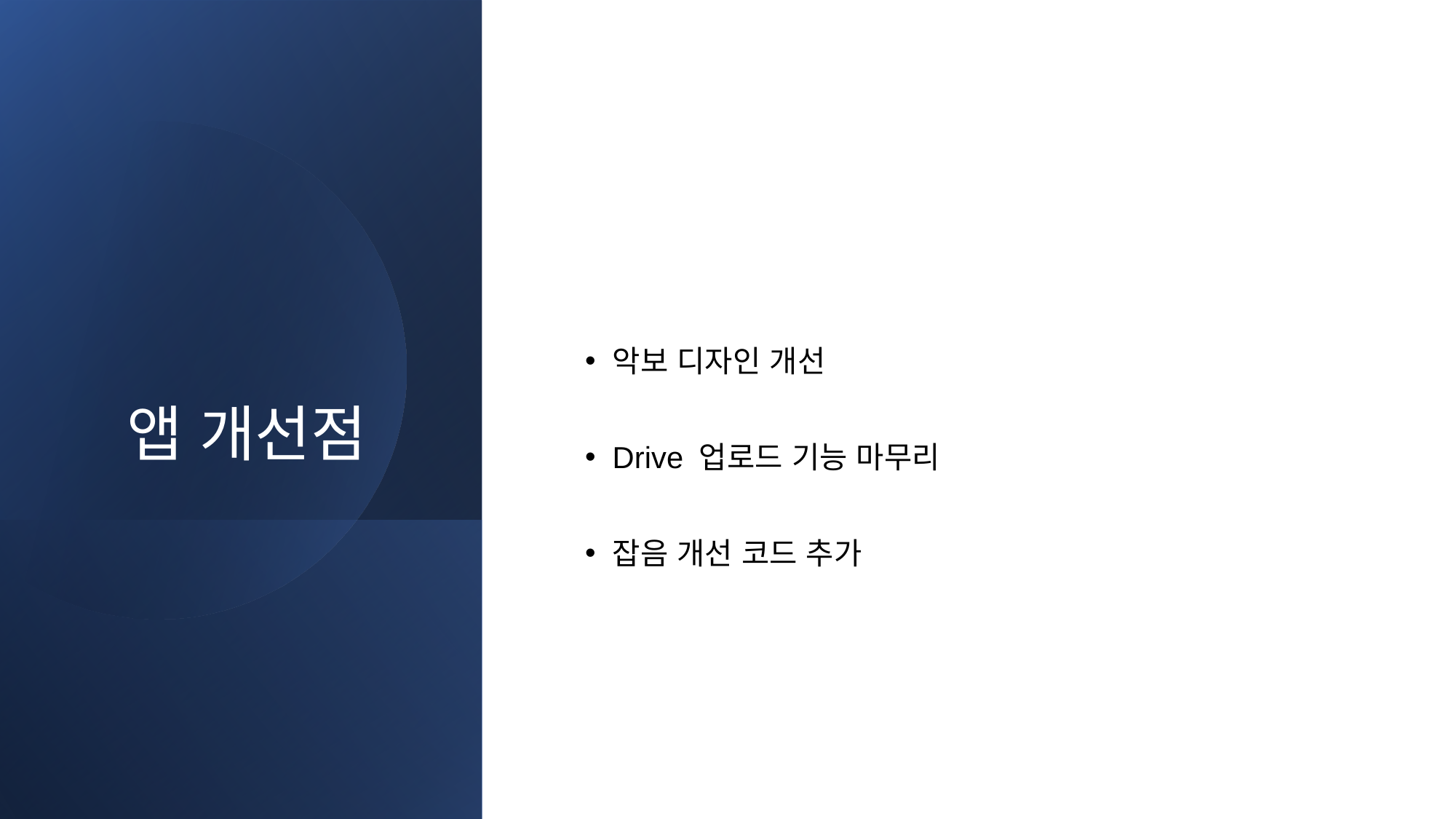

# 앱 개선점

악보 디자인 개선

Drive 업로드 기능 마무리

잡음 개선 코드 추가